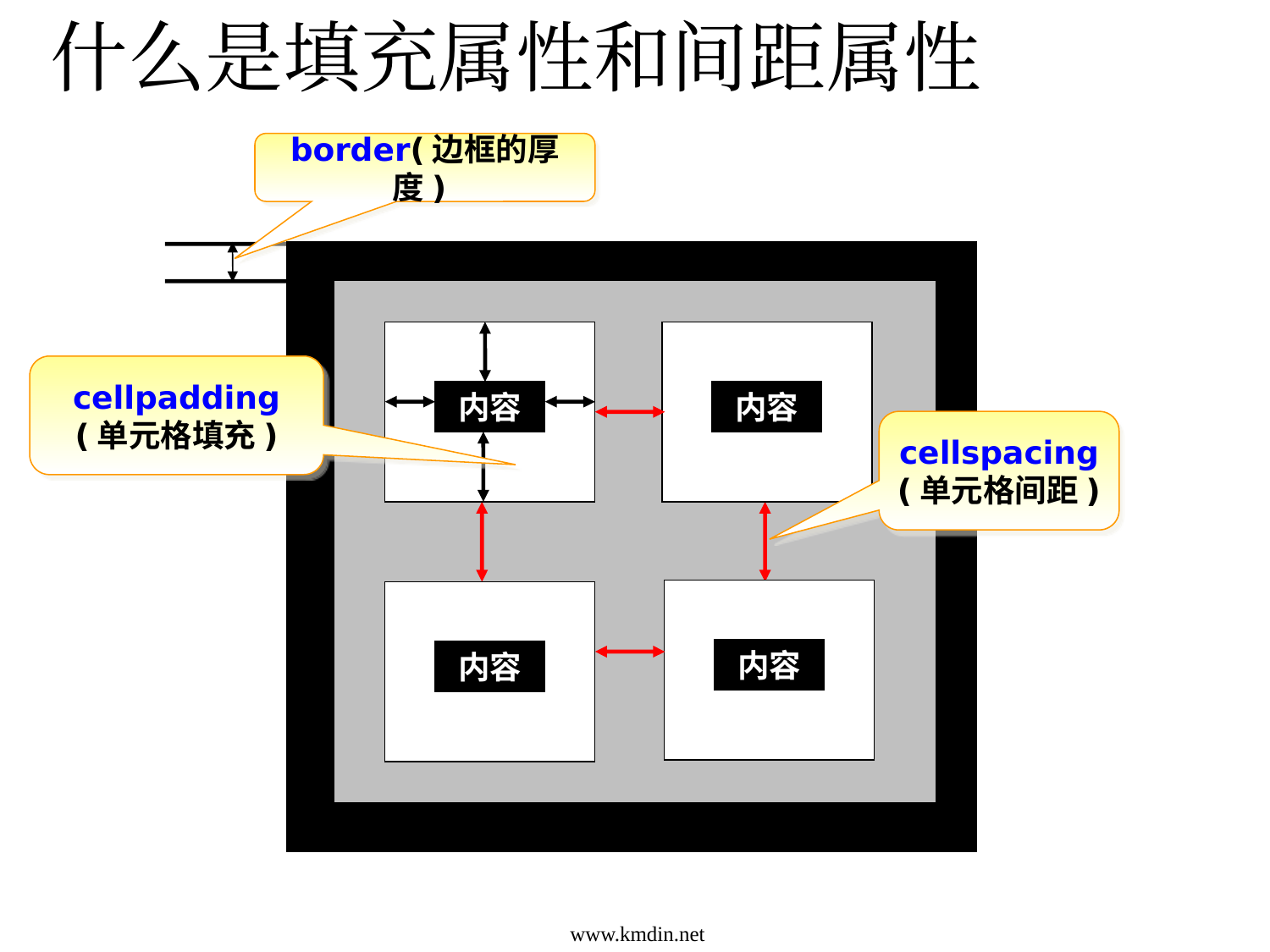

# 什么是填充属性和间距属性
border(边框的厚度)

内容

内容

内容

内容

cellpadding
(单元格填充)
cellspacing
(单元格间距)